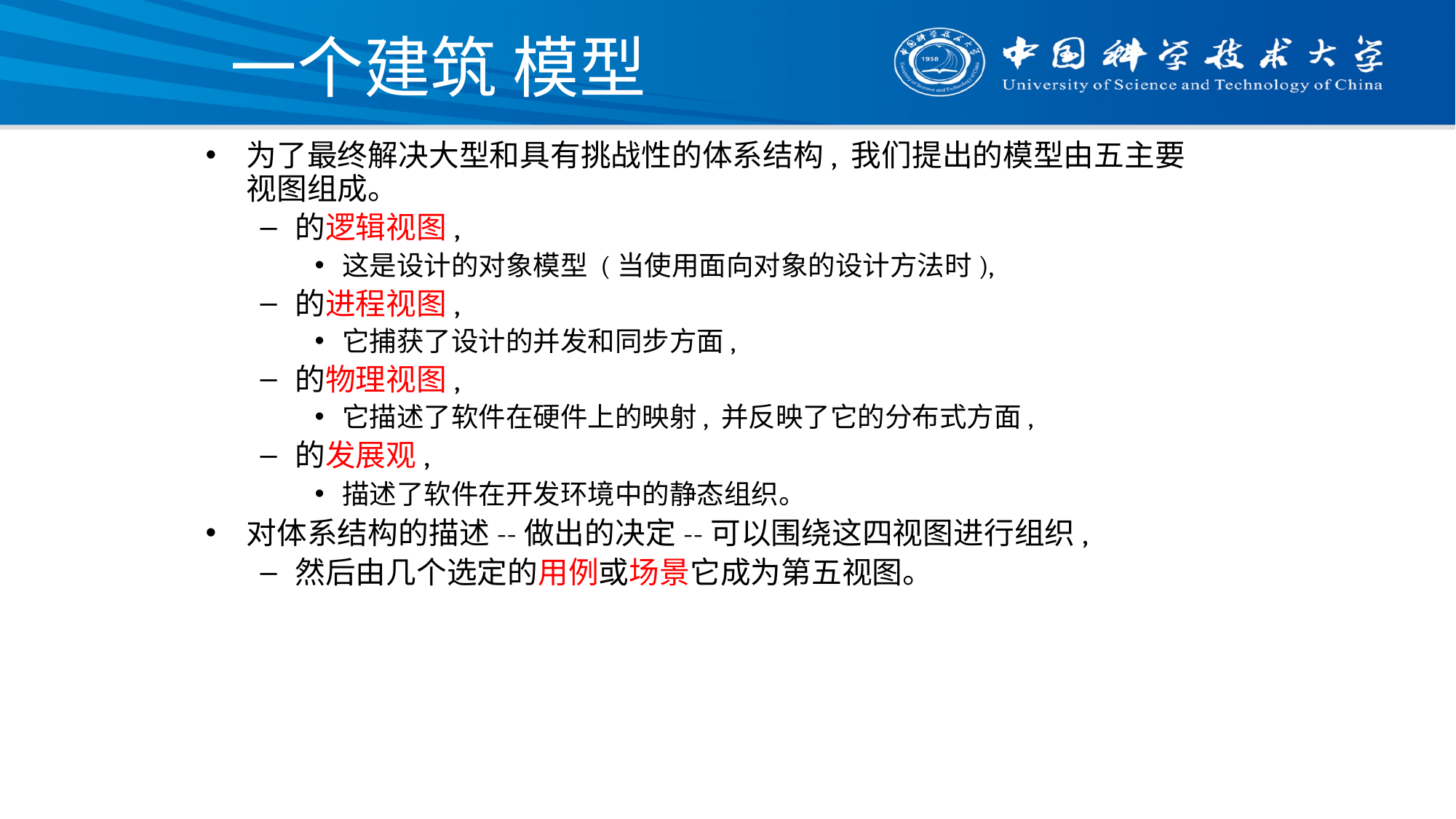

# 一个建筑 模型
为了最终解决大型和具有挑战性的体系结构, 我们提出的模型由五主要视图组成。
的逻辑视图,
这是设计的对象模型 (当使用面向对象的设计方法时),
的进程视图,
它捕获了设计的并发和同步方面,
的物理视图,
它描述了软件在硬件上的映射, 并反映了它的分布式方面,
的发展观,
描述了软件在开发环境中的静态组织。
对体系结构的描述--做出的决定--可以围绕这四视图进行组织,
然后由几个选定的用例或场景它成为第五视图。